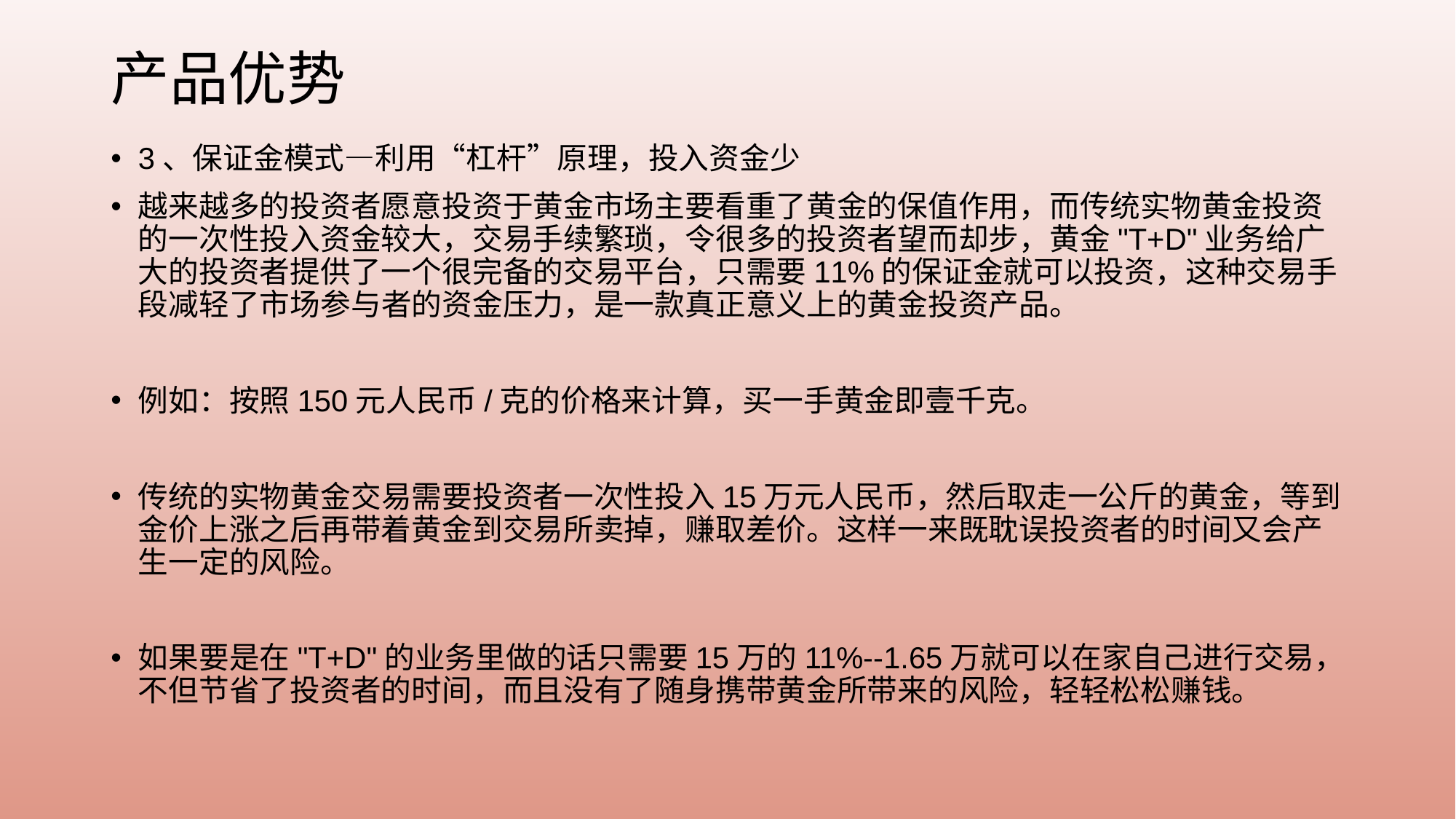

# 产品优势
3、保证金模式—利用“杠杆”原理，投入资金少
越来越多的投资者愿意投资于黄金市场主要看重了黄金的保值作用，而传统实物黄金投资的一次性投入资金较大，交易手续繁琐，令很多的投资者望而却步，黄金"T+D"业务给广大的投资者提供了一个很完备的交易平台，只需要11%的保证金就可以投资，这种交易手段减轻了市场参与者的资金压力，是一款真正意义上的黄金投资产品。

例如：按照150元人民币/克的价格来计算，买一手黄金即壹千克。

传统的实物黄金交易需要投资者一次性投入15万元人民币，然后取走一公斤的黄金，等到金价上涨之后再带着黄金到交易所卖掉，赚取差价。这样一来既耽误投资者的时间又会产生一定的风险。

如果要是在"T+D"的业务里做的话只需要15万的11%--1.65万就可以在家自己进行交易，不但节省了投资者的时间，而且没有了随身携带黄金所带来的风险，轻轻松松赚钱。